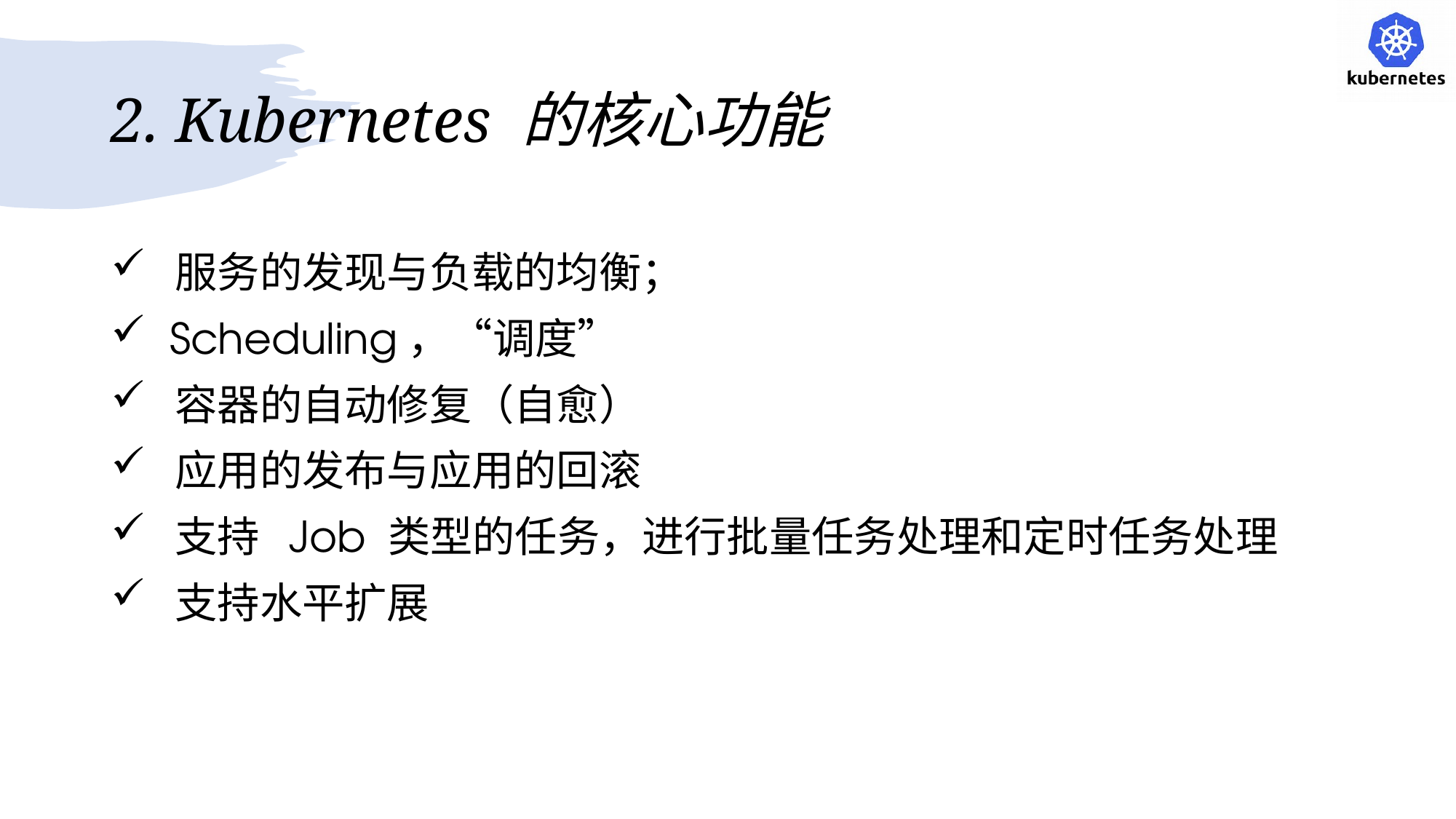

# 2. Kubernetes 的核心功能
  服务的发现与负载的均衡；
  Scheduling，“调度”
  容器的自动修复（自愈）
  应用的发布与应用的回滚
  支持  Job 类型的任务，进行批量任务处理和定时任务处理
  支持水平扩展